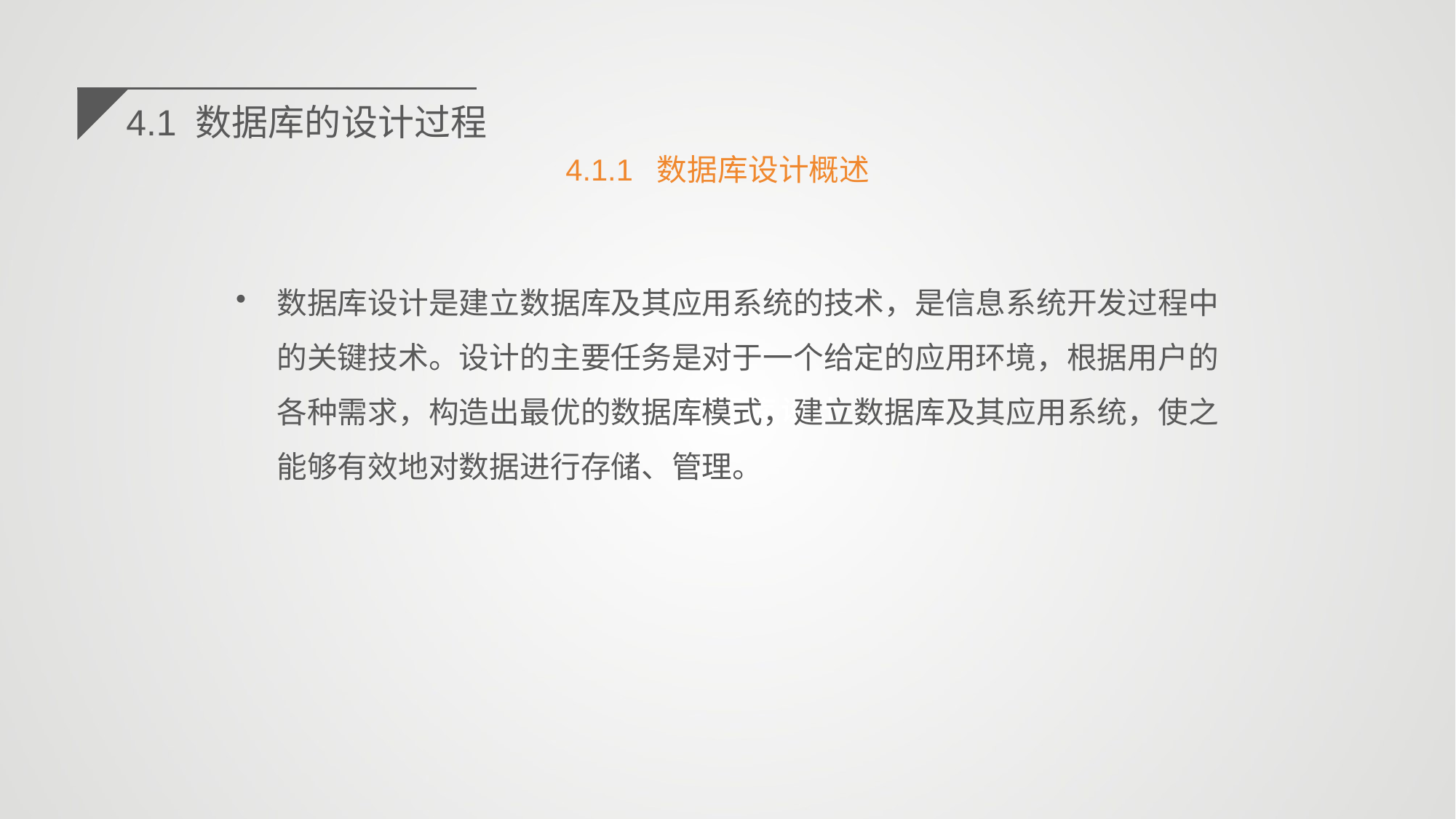

4.1 数据库的设计过程

4.1.1  数据库设计概述
数据库设计是建立数据库及其应用系统的技术，是信息系统开发过程中的关键技术。设计的主要任务是对于一个给定的应用环境，根据用户的各种需求，构造出最优的数据库模式，建立数据库及其应用系统，使之能够有效地对数据进行存储、管理。

1.7 数据库设计